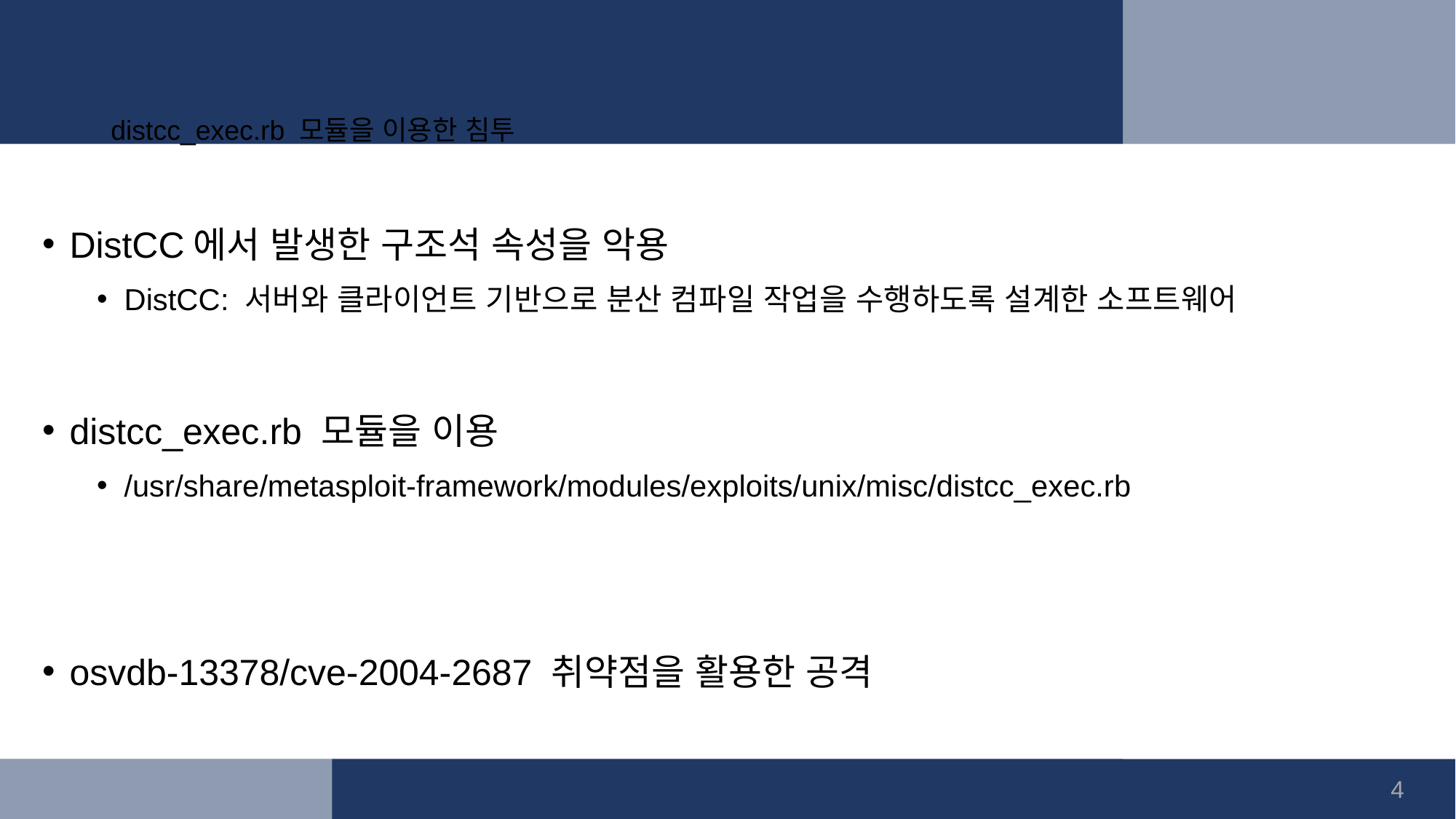

# distcc_exec.rb 모듈을 이용한 침투
DistCC에서 발생한 구조석 속성을 악용
DistCC: 서버와 클라이언트 기반으로 분산 컴파일 작업을 수행하도록 설계한 소프트웨어

distcc_exec.rb 모듈을 이용
/usr/share/metasploit-framework/modules/exploits/unix/misc/distcc_exec.rb

osvdb-13378/cve-2004-2687 취약점을 활용한 공격
4